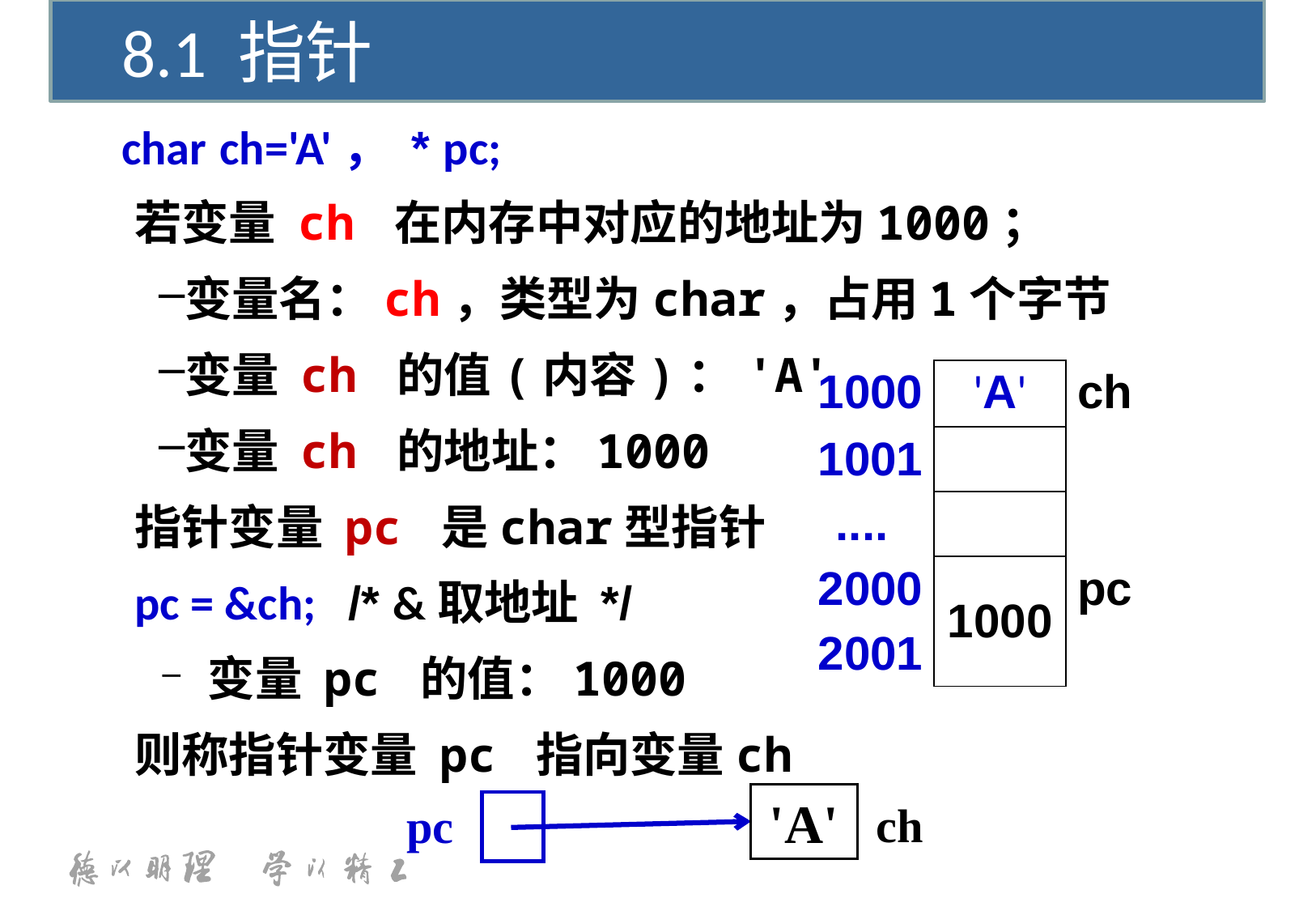

8.1 指针
   char ch='A'， * pc;
	若变量 ch 在内存中对应的地址为1000；
变量名：ch，类型为char，占用1个字节
变量 ch 的值(内容)：'A'
变量 ch 的地址：1000
	指针变量 pc 是char型指针
	pc = &ch;   /* &取地址 */
变量 pc 的值：1000
	则称指针变量 pc 指向变量ch
| 1000 | 'A' | ch |
| --- | --- | --- |
| 1001 |  |  |
| .... |  |  |
| 2000 | 1000 | pc |
| 2001 |  |  |
'A'
ch
pc

22